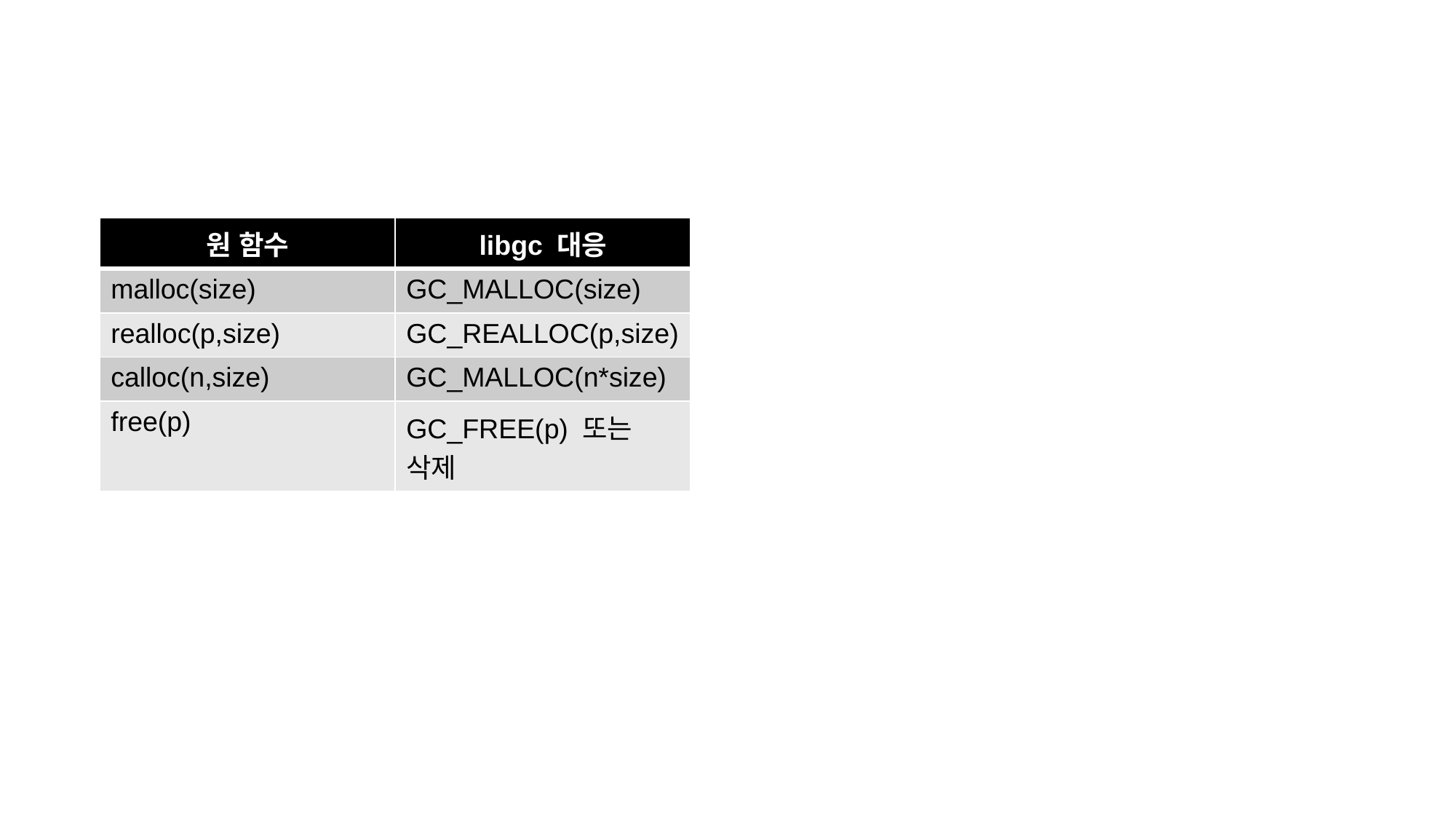

#
| 원 함수 | libgc 대응 |
| --- | --- |
| malloc(size) | GC\_MALLOC(size) |
| realloc(p,size) | GC\_REALLOC(p,size) |
| calloc(n,size) | GC\_MALLOC(n\*size) |
| free(p) | GC\_FREE(p) 또는 삭제 |